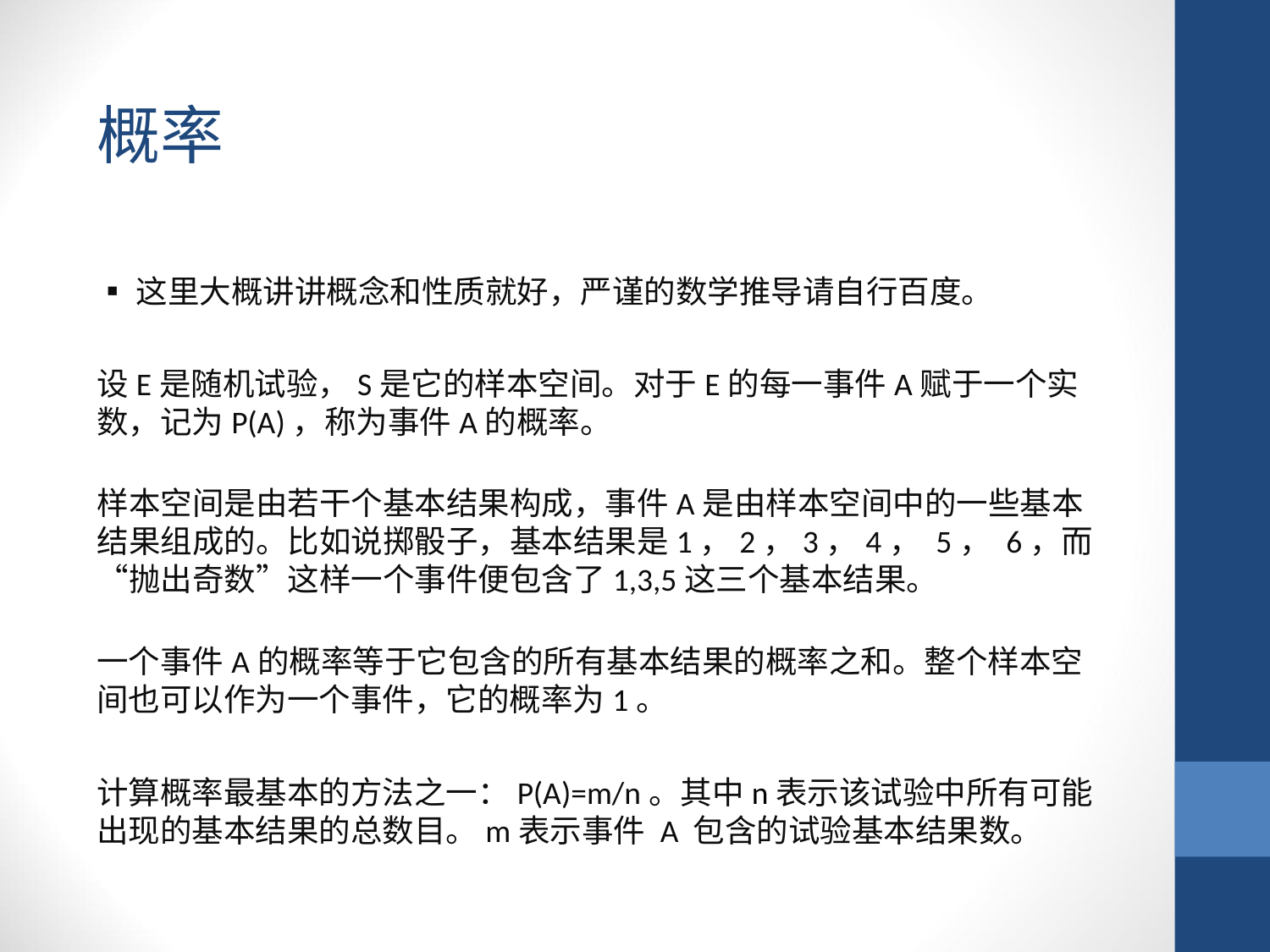

概率
▪这里大概讲讲概念和性质就好，严谨的数学推导请自行百度。
设E是随机试验，S是它的样本空间。对于E的每一事件A赋于一个实数，记为P(A)，称为事件A的概率。
样本空间是由若干个基本结果构成，事件A是由样本空间中的一些基本结果组成的。比如说掷骰子，基本结果是1，2，3，4， 5， 6，而“抛出奇数”这样一个事件便包含了1,3,5这三个基本结果。
一个事件A的概率等于它包含的所有基本结果的概率之和。整个样本空间也可以作为一个事件，它的概率为1。
计算概率最基本的方法之一：P(A)=m/n。其中n表示该试验中所有可能出现的基本结果的总数目。m表示事件 A 包含的试验基本结果数。